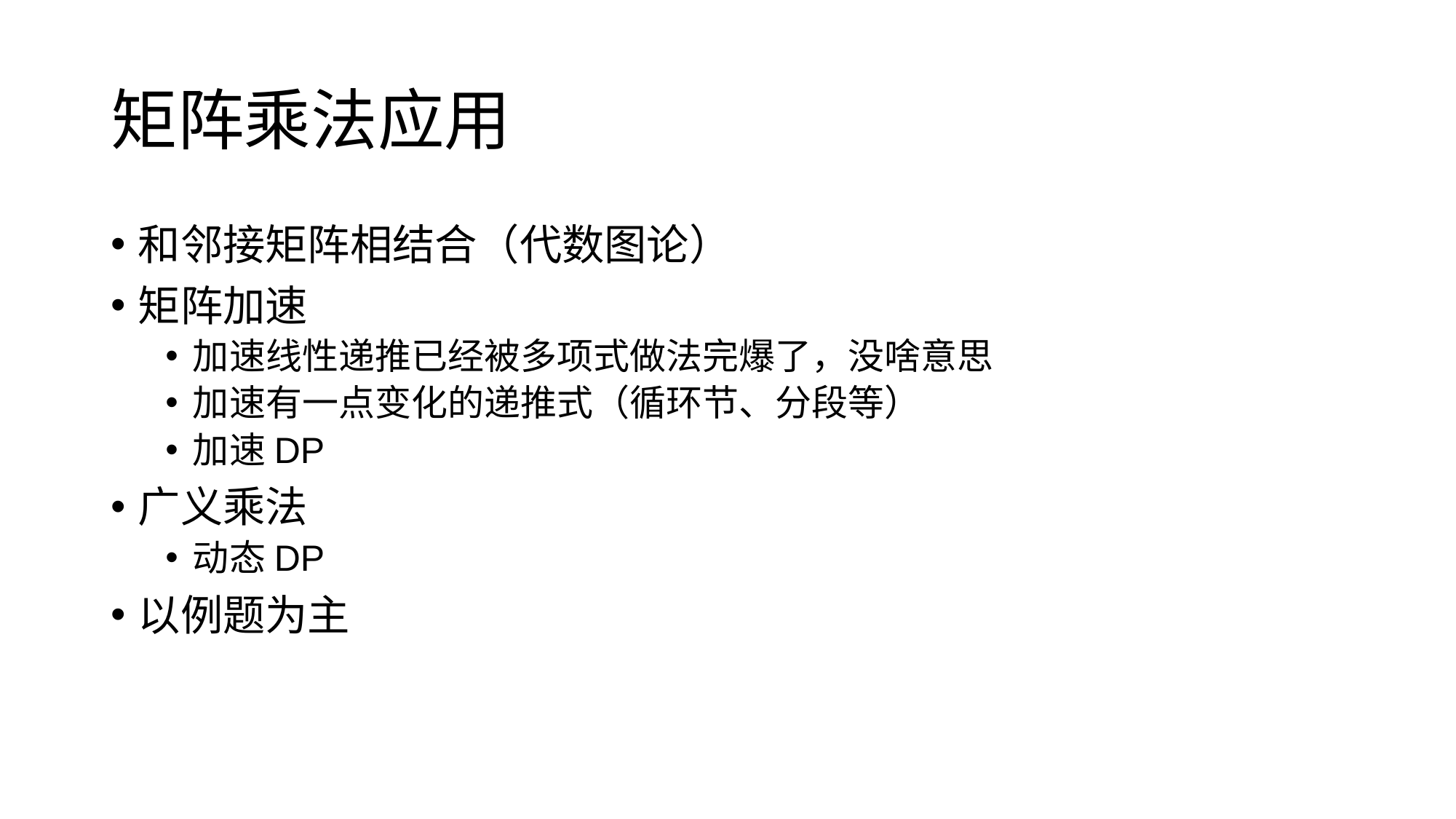

# 矩阵乘法应用
和邻接矩阵相结合（代数图论）
矩阵加速
加速线性递推已经被多项式做法完爆了，没啥意思
加速有一点变化的递推式（循环节、分段等）
加速DP
广义乘法
动态DP
以例题为主